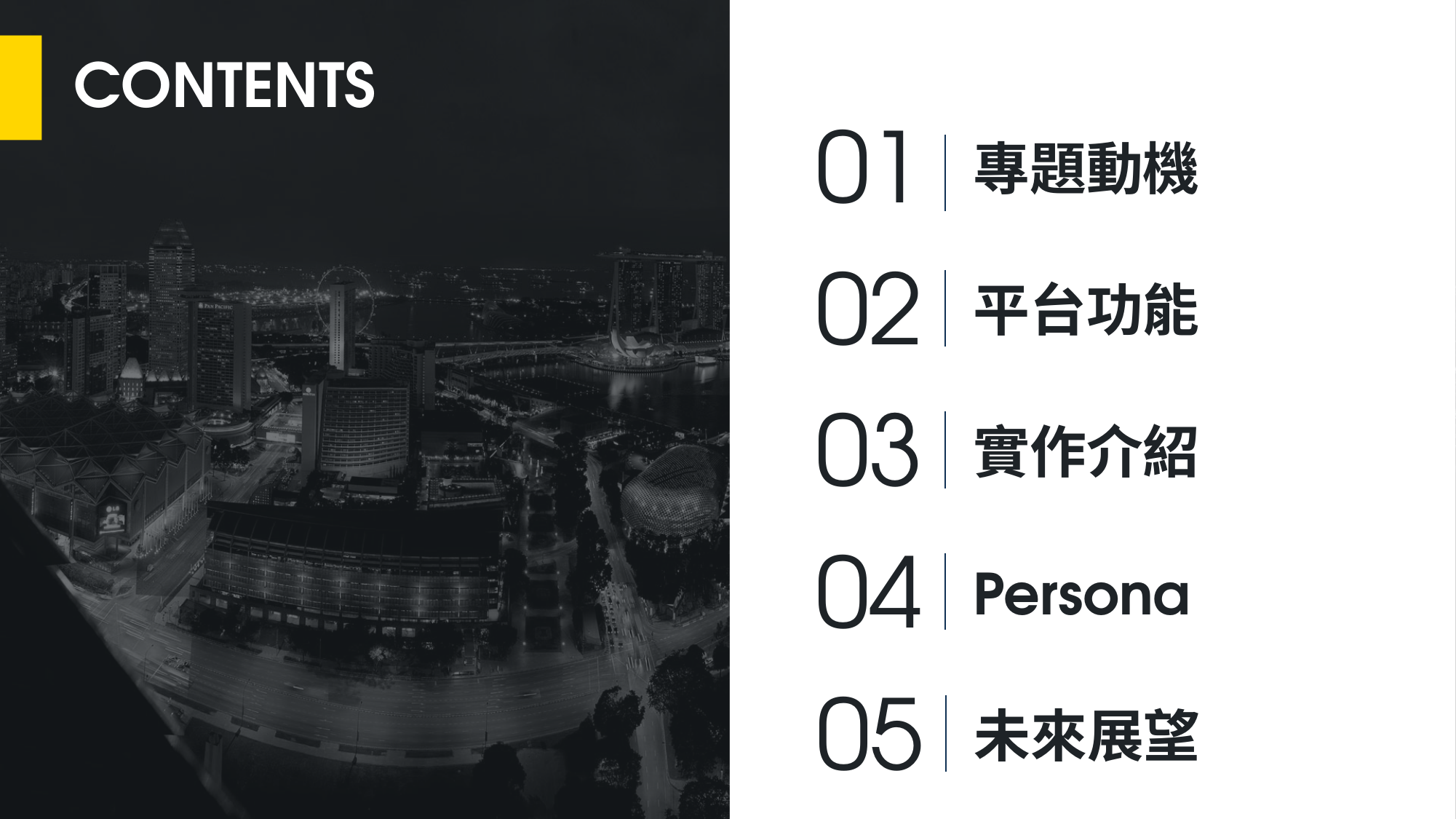

CONTENTS
01
專題動機
02
平台功能
03
實作介紹
04
Persona
05
未來展望